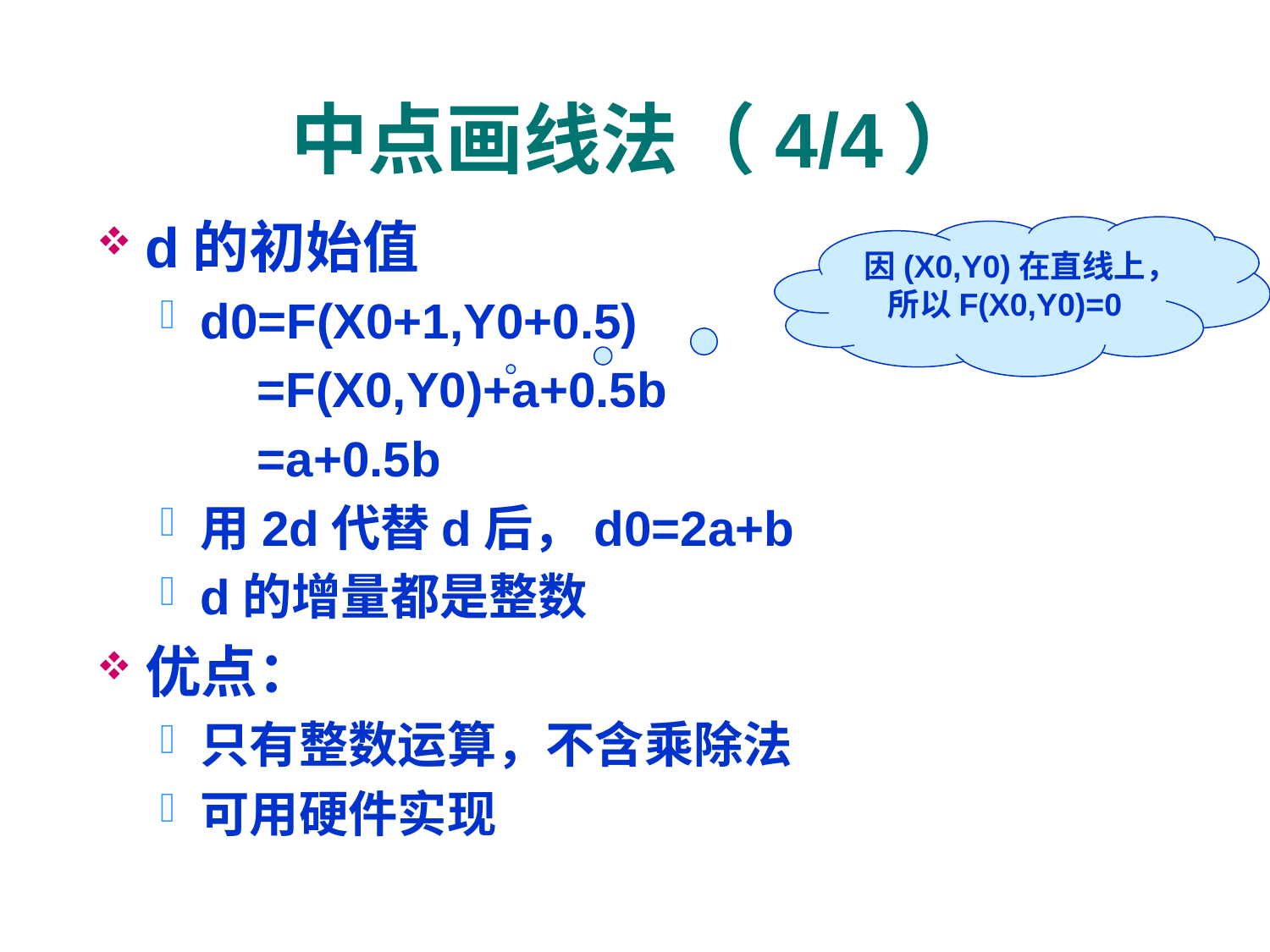

# 中点画线法（4/4）
d的初始值
d0=F(X0+1,Y0+0.5)
       =F(X0,Y0)+a+0.5b
       =a+0.5b
用2d代替d后，d0=2a+b
d的增量都是整数
优点：
只有整数运算，不含乘除法
可用硬件实现
因(X0,Y0)在直线上，所以F(X0,Y0)=0